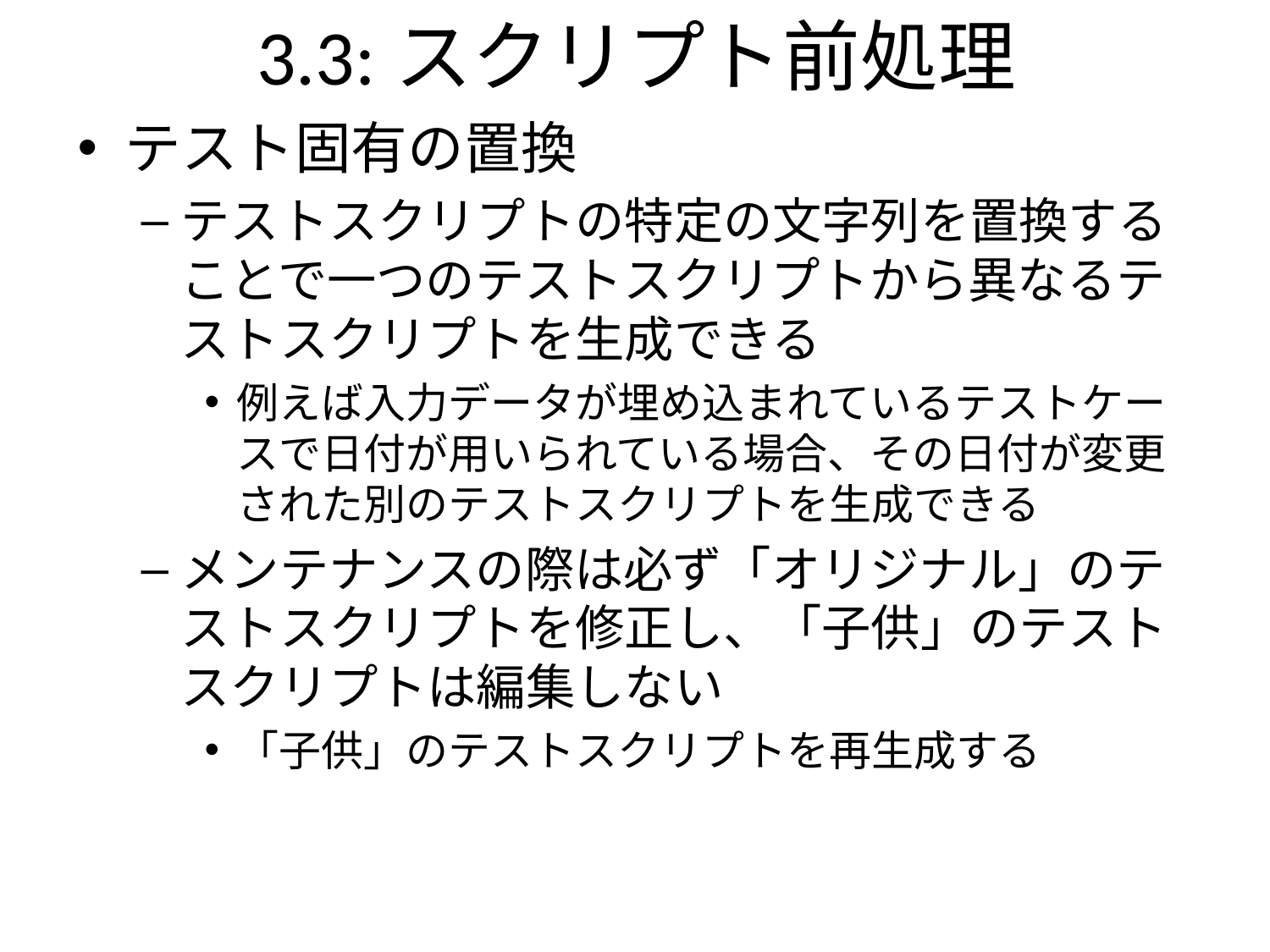

3.3:スクリプト前処理
テスト固有の置換
テストスクリプトの特定の文字列を置換することで一つのテストスクリプトから異なるテストスクリプトを生成できる
例えば入力データが埋め込まれているテストケースで日付が用いられている場合、その日付が変更された別のテストスクリプトを生成できる
メンテナンスの際は必ず「オリジナル」のテストスクリプトを修正し、「子供」のテストスクリプトは編集しない
「子供」のテストスクリプトを再生成する